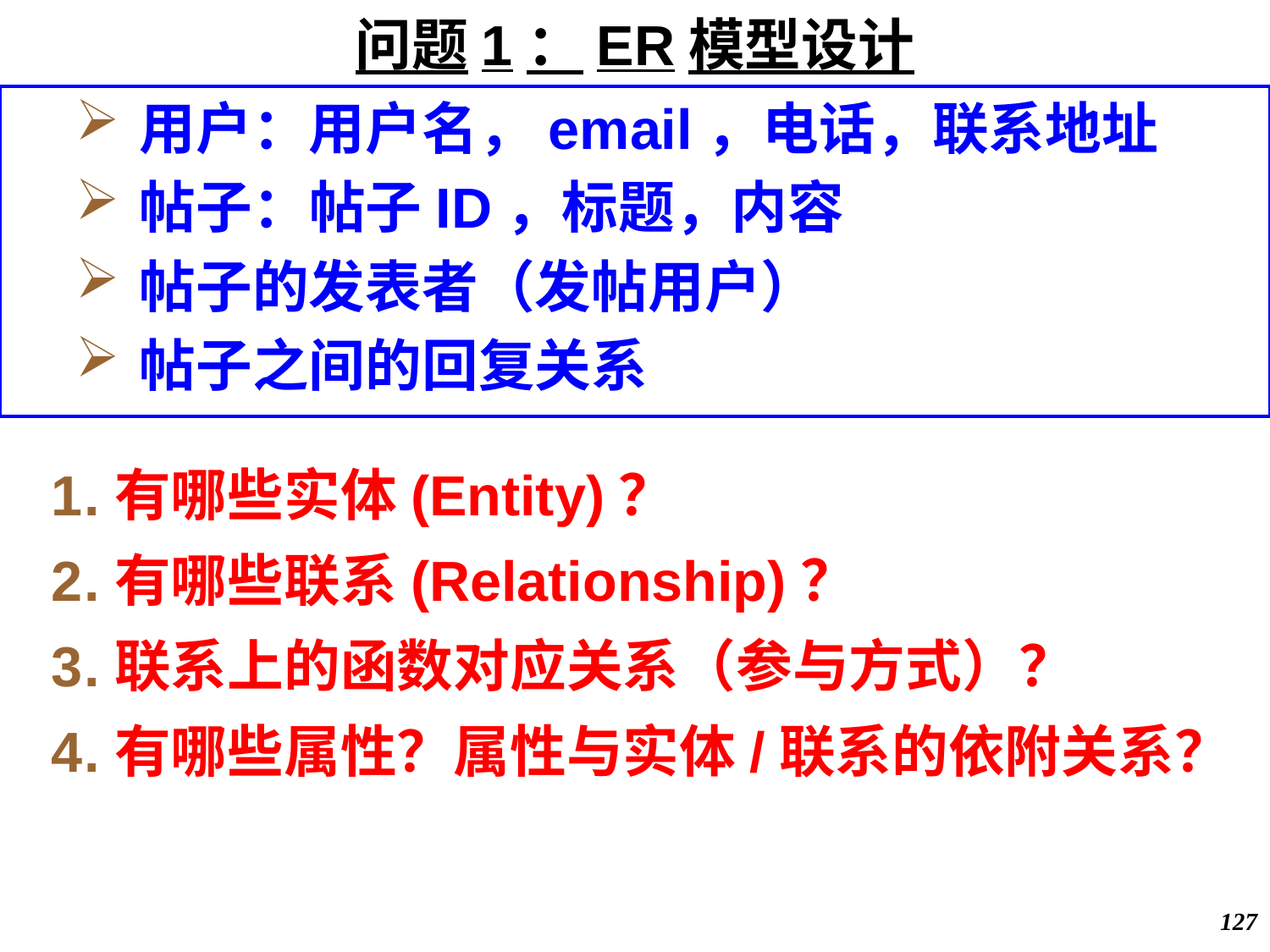

# 问题1：ER模型设计
用户：用户名，email，电话，联系地址
帖子：帖子ID，标题，内容
帖子的发表者（发帖用户）
帖子之间的回复关系
有哪些实体(Entity)？
有哪些联系(Relationship)？
联系上的函数对应关系（参与方式）？
有哪些属性？属性与实体/联系的依附关系？
127